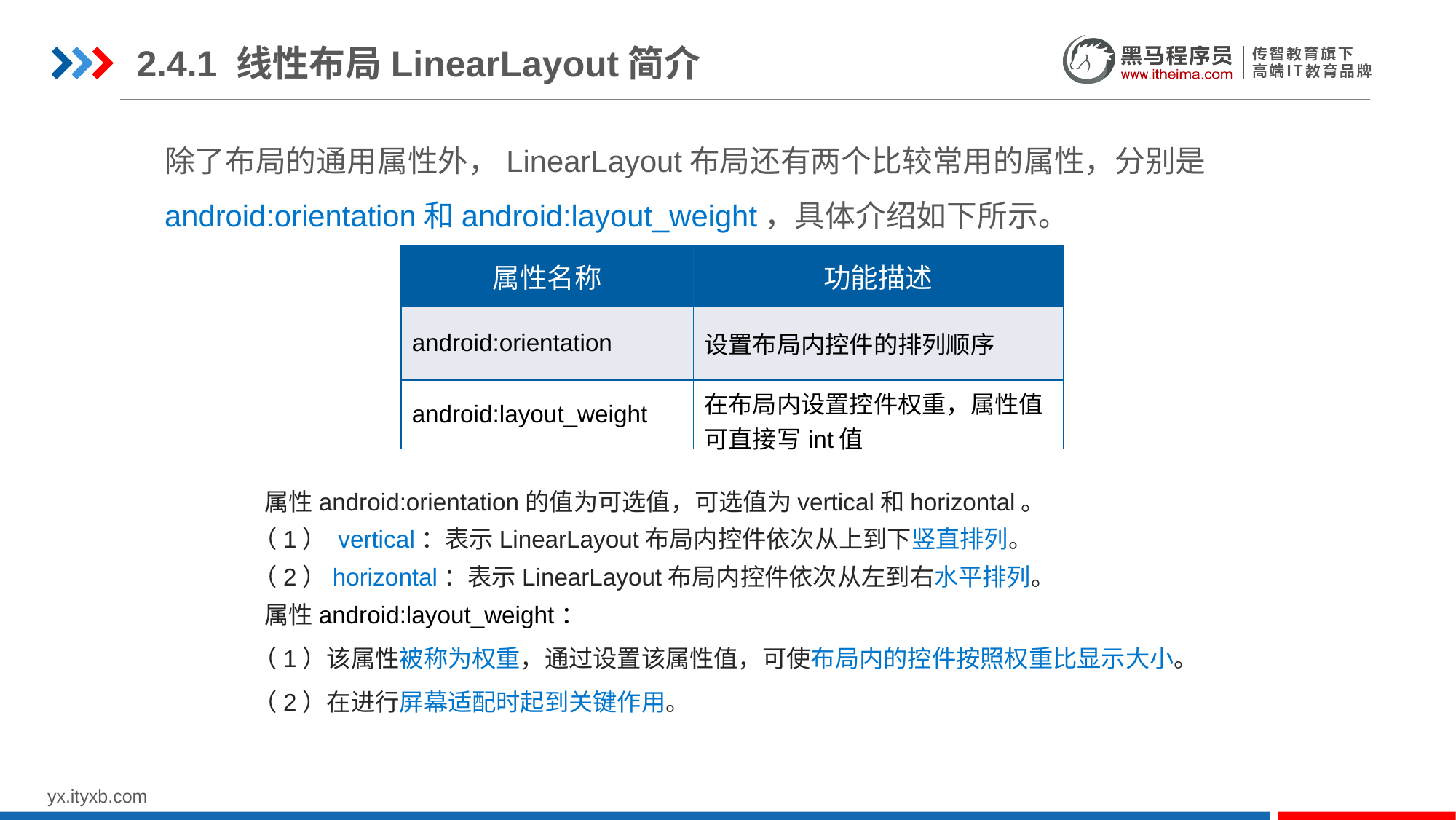

2.4.1 线性布局LinearLayout简介
除了布局的通用属性外，LinearLayout布局还有两个比较常用的属性，分别是android:orientation和android:layout_weight，具体介绍如下所示。
| 属性名称 | 功能描述 |
| --- | --- |
| android:orientation | 设置布局内控件的排列顺序 |
| android:layout\_weight | 在布局内设置控件权重，属性值可直接写int值 |
 属性android:orientation的值为可选值，可选值为vertical和horizontal。
（1） vertical：表示LinearLayout布局内控件依次从上到下竖直排列。
（2）horizontal：表示LinearLayout布局内控件依次从左到右水平排列。
 属性android:layout_weight：
（1）该属性被称为权重，通过设置该属性值，可使布局内的控件按照权重比显示大小。
（2）在进行屏幕适配时起到关键作用。